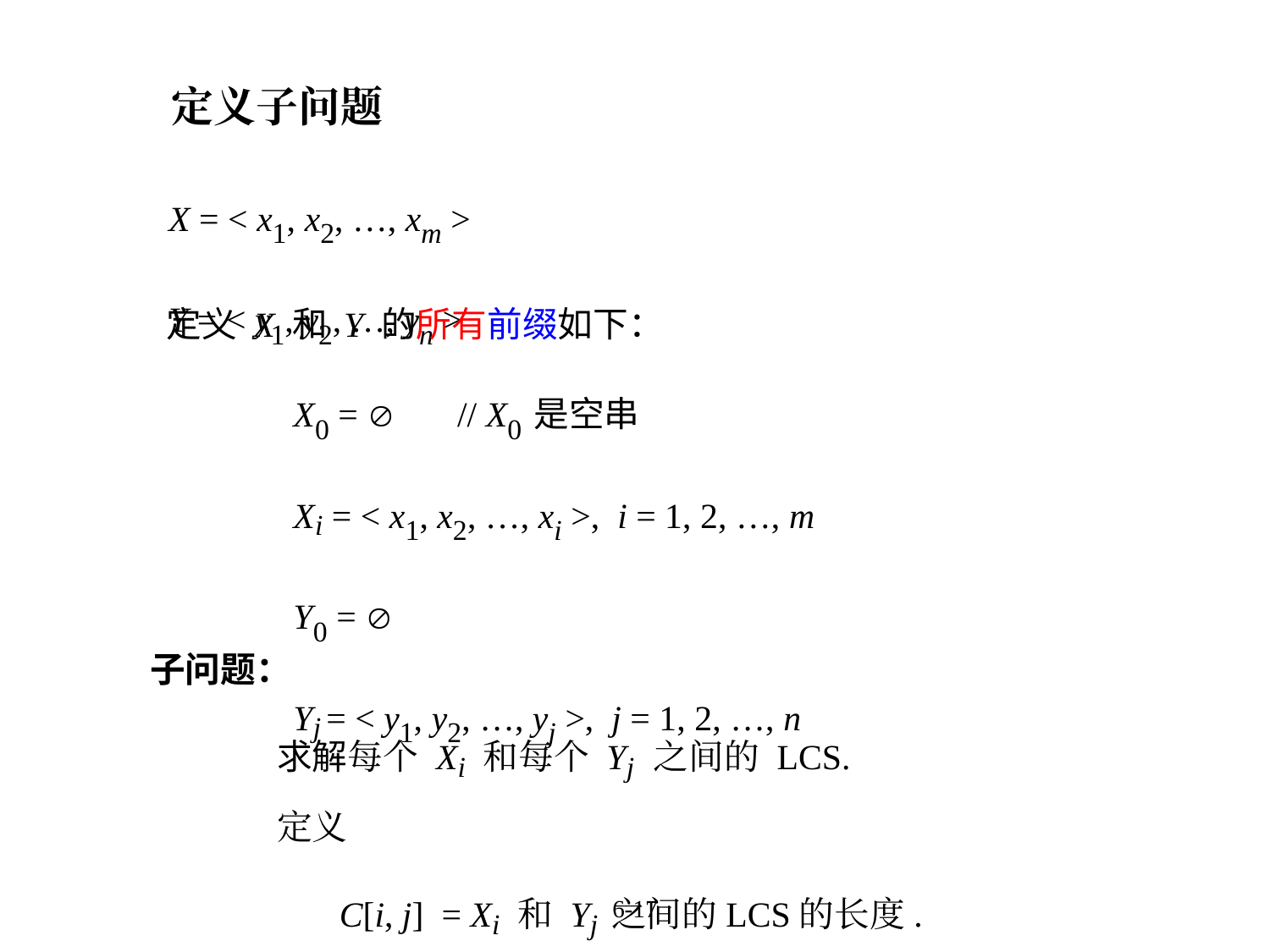

定义子问题
X = < x1, x2, …, xm >
Y = < y1, y2, …, yn >
定义 X 和 Y 的所有前缀如下：
	X0 = ∅       // X0是空串
	Xi = < x1, x2, …, xi >,  i = 1, 2, …, m
	Y0 = ∅
	Yj = < y1, y2, …, yj >,  j = 1, 2, …, n
子问题：
	求解每个 Xi 和每个 Yj 之间的 LCS.
	定义
	       C[i, j]  = Xi 和 Yj 之间的LCS的长度.
6-17